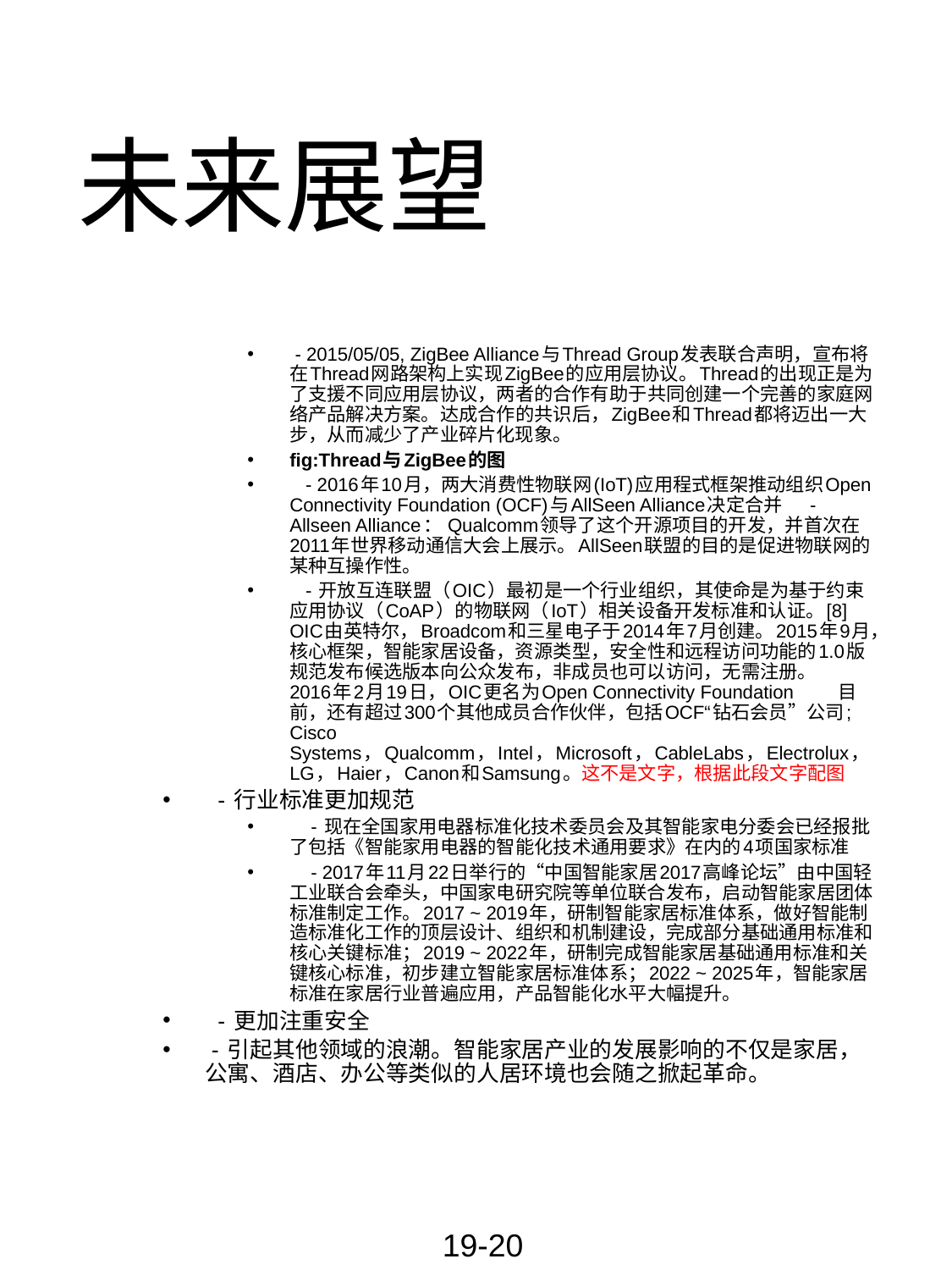

# 未来展望
 - 2015/05/05, ZigBee Alliance与Thread Group发表联合声明，宣布将在Thread网路架构上实现ZigBee的应用层协议。Thread的出现正是为了支援不同应用层协议，两者的合作有助于共同创建一个完善的家庭网络产品解决方案。达成合作的共识后，ZigBee和Thread都将迈出一大步，从而减少了产业碎片化现象。
fig:Thread与ZigBee的图
   - 2016年10月，两大消费性物联网(IoT)应用程式框架推动组织Open Connectivity Foundation (OCF)与AllSeen Alliance决定合并      - Allseen Alliance： Qualcomm领导了这个开源项目的开发，并首次在2011年世界移动通信大会上展示。AllSeen联盟的目的是促进物联网的某种互操作性。
   - 开放互连联盟（OIC）最初是一个行业组织，其使命是为基于约束应用协议（CoAP）的物联网（IoT）相关设备开发标准和认证。[8] OIC由英特尔，Broadcom和三星电子于2014年7月创建。2015年9月，核心框架，智能家居设备，资源类型，安全性和远程访问功能的1.0版规范发布候选版本向公众发布，非成员也可以访问，无需注册。        2016年2月19日，OIC更名为Open Connectivity Foundation        目前，还有超过300个其他成员合作伙伴，包括OCF“钻石会员”公司; Cisco Systems，Qualcomm，Intel，Microsoft，CableLabs，Electrolux，LG，Haier，Canon和Samsung。这不是文字，根据此段文字配图
  - 行业标准更加规范
    - 现在全国家用电器标准化技术委员会及其智能家电分委会已经报批了包括《智能家用电器的智能化技术通用要求》在内的4项国家标准
    - 2017年11月22日举行的“中国智能家居2017高峰论坛”由中国轻工业联合会牵头，中国家电研究院等单位联合发布，启动智能家居团体标准制定工作。2017 ~ 2019年，研制智能家居标准体系，做好智能制造标准化工作的顶层设计、组织和机制建设，完成部分基础通用标准和核心关键标准；2019 ~ 2022年，研制完成智能家居基础通用标准和关键核心标准，初步建立智能家居标准体系；2022 ~ 2025年，智能家居标准在家居行业普遍应用，产品智能化水平大幅提升。
  - 更加注重安全
 - 引起其他领域的浪潮。智能家居产业的发展影响的不仅是家居，公寓、酒店、办公等类似的人居环境也会随之掀起革命。
19-20